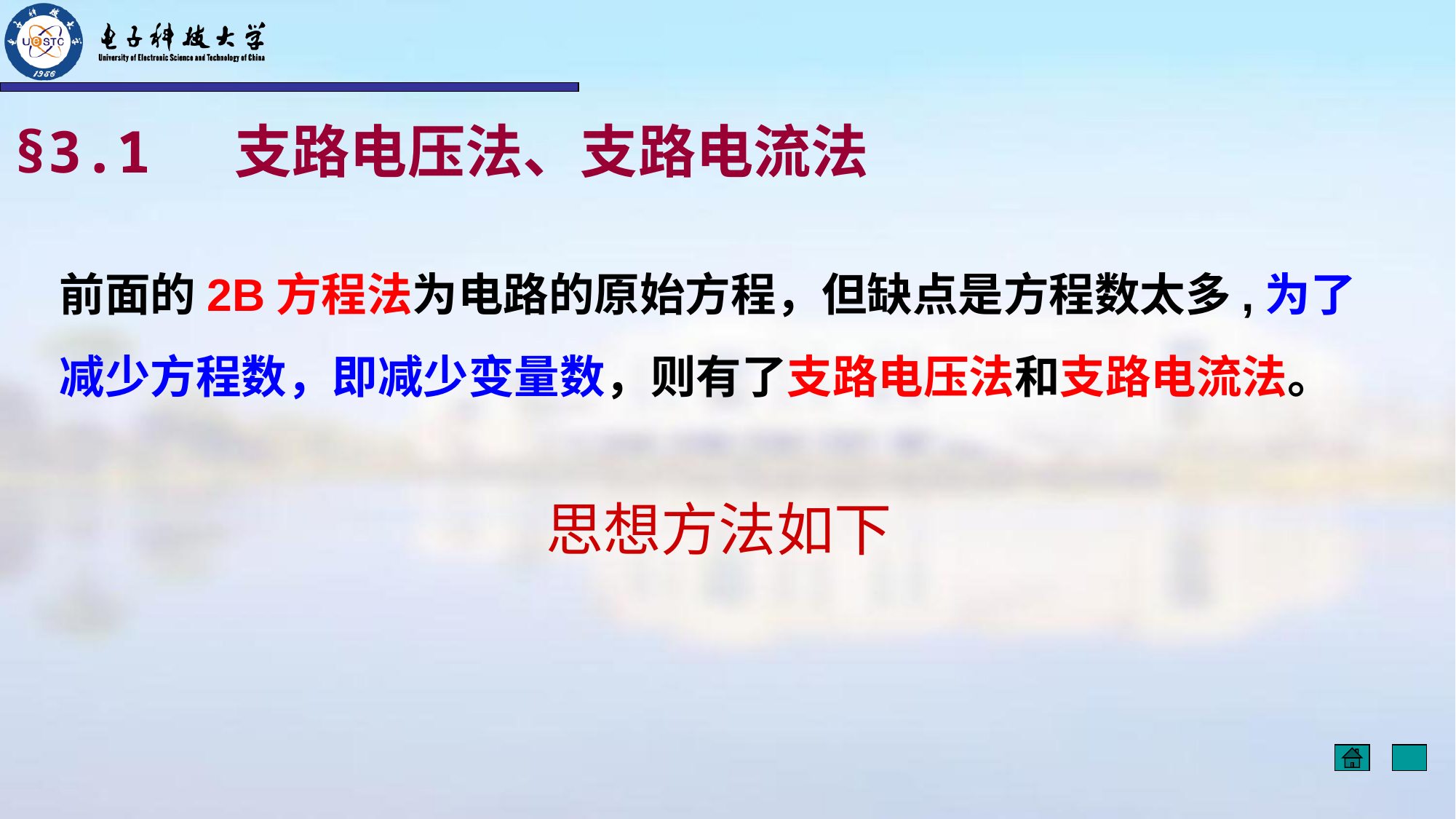

# §3.1  支路电压法、支路电流法
前面的2B方程法为电路的原始方程，但缺点是方程数太多,为了减少方程数，即减少变量数，则有了支路电压法和支路电流法。
思想方法如下